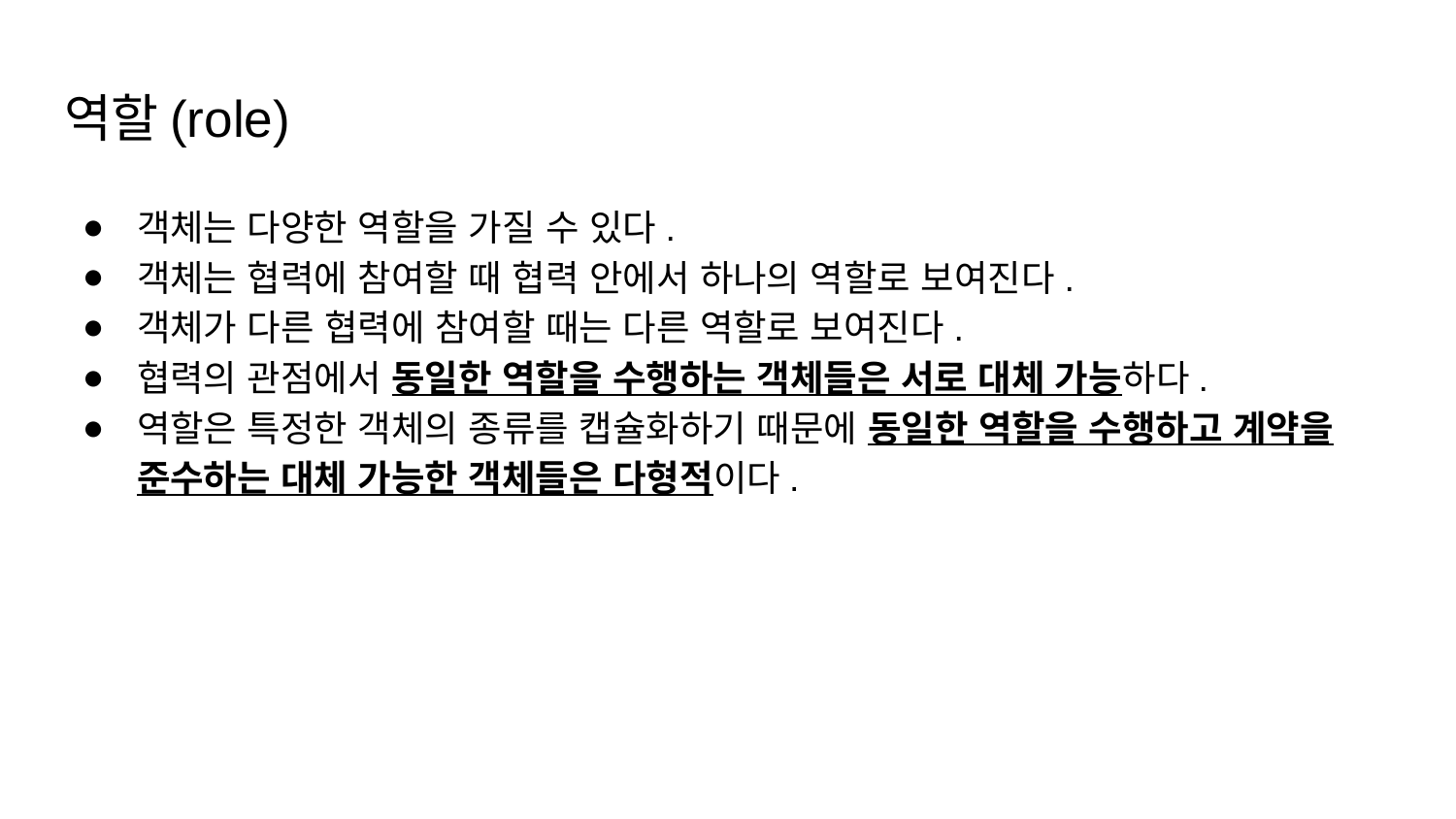

# 역할(role)
객체는 다양한 역할을 가질 수 있다.
객체는 협력에 참여할 때 협력 안에서 하나의 역할로 보여진다.
객체가 다른 협력에 참여할 때는 다른 역할로 보여진다.
협력의 관점에서 동일한 역할을 수행하는 객체들은 서로 대체 가능하다.
역할은 특정한 객체의 종류를 캡슐화하기 때문에 동일한 역할을 수행하고 계약을 준수하는 대체 가능한 객체들은 다형적이다.